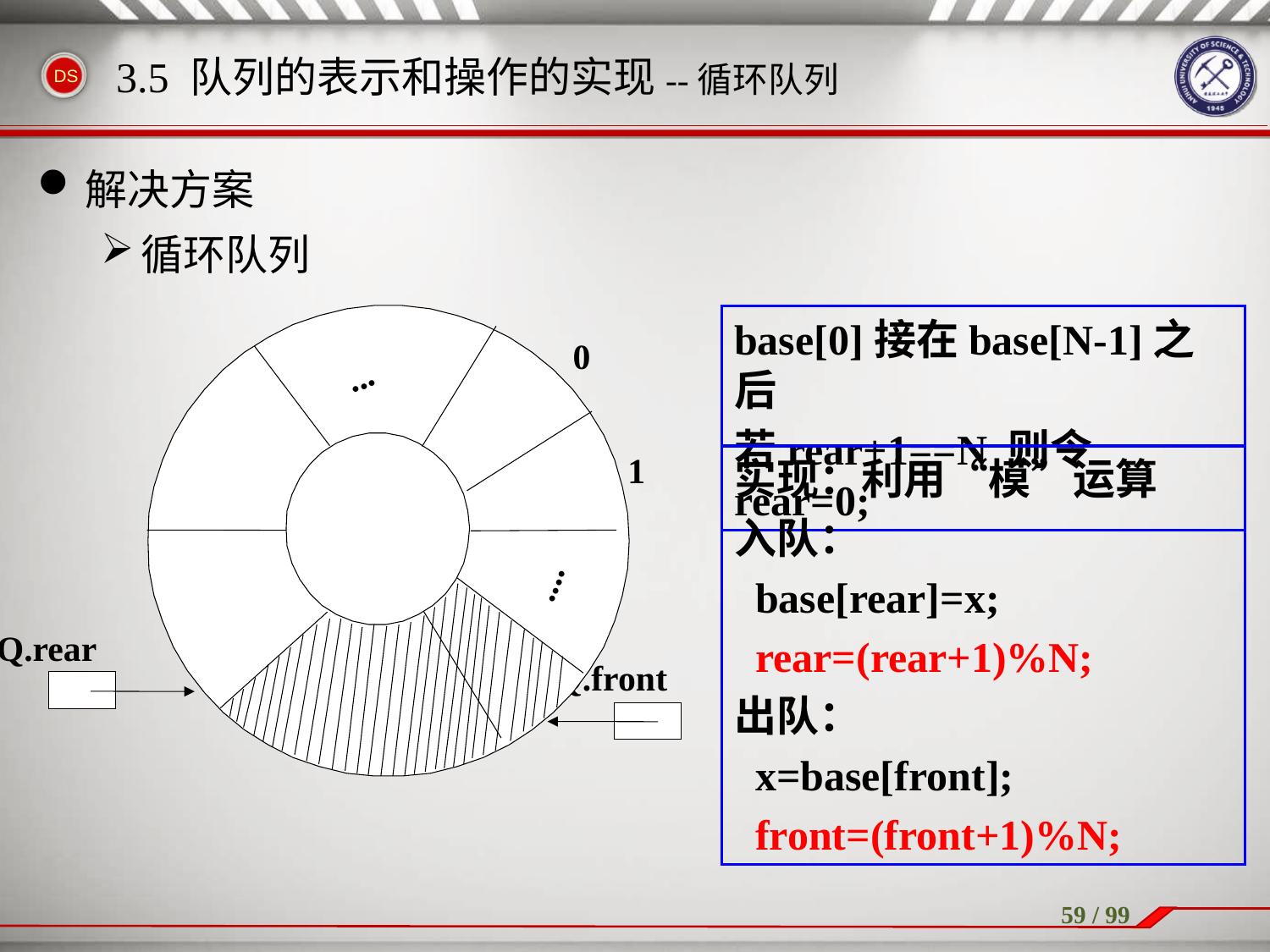

# 3.5 队列的表示和操作的实现--循环队列
解决方案
循环队列

0

...

1

....

base[0]接在base[N-1]之后
若rear+1==N 则令rear=0;
实现：利用“模”运算
入队：
  base[rear]=x;
  rear=(rear+1)%N;
出队：
  x=base[front];
  front=(front+1)%N;
Q.rear

Q.front